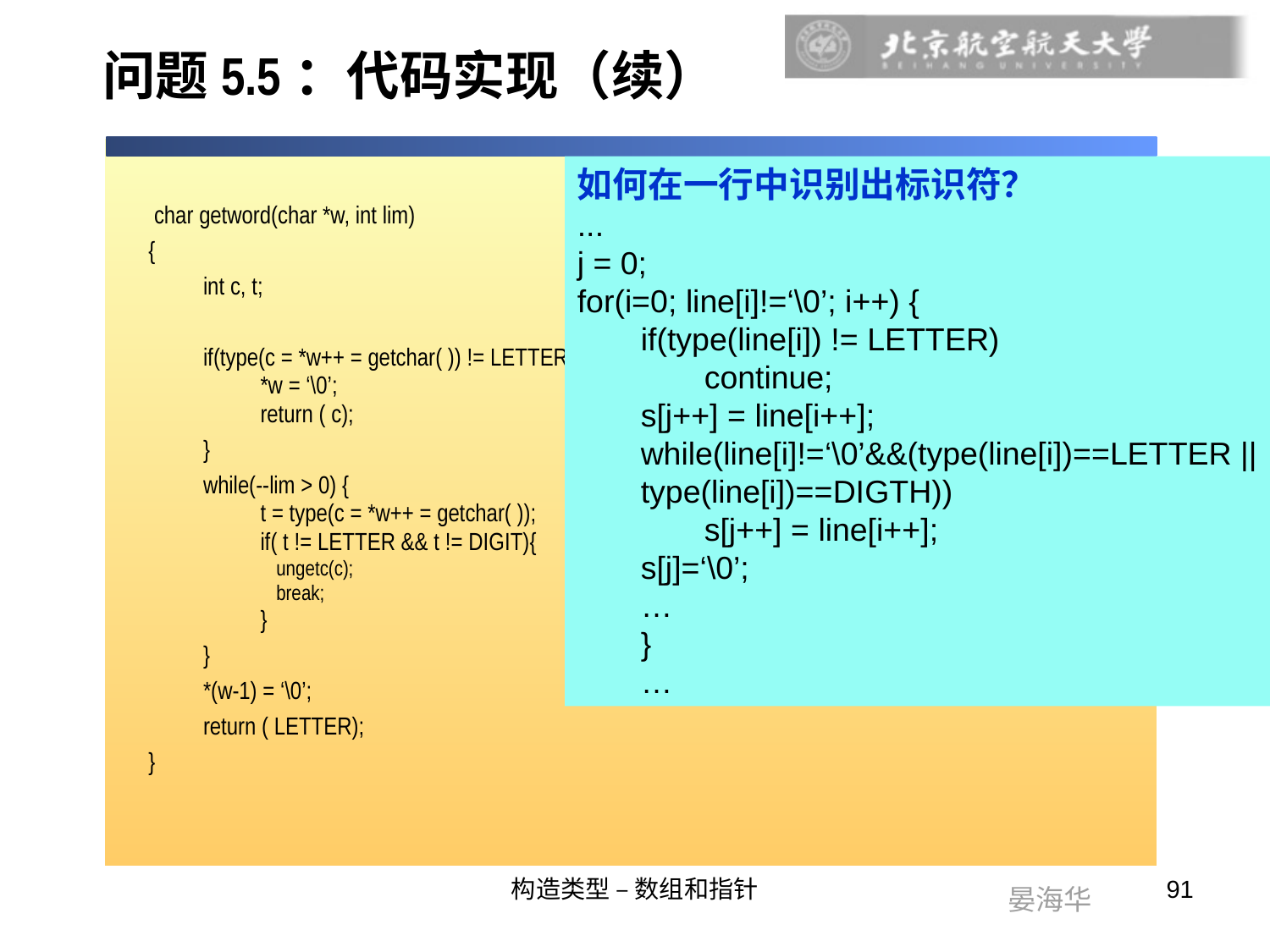

# 问题5.5：代码实现（续）
如何在一行中识别出标识符？
...
j = 0;
for(i=0; line[i]!=‘\0’; i++) {
if(type(line[i]) != LETTER)
continue;
s[j++] = line[i++];
while(line[i]!=‘\0’&&(type(line[i])==LETTER || type(line[i])==DIGTH))
s[j++] = line[i++];
s[j]=‘\0’;
…
}
…
 char getword(char *w, int lim)
{
int c, t;

if(type(c = *w++ = getchar( )) != LETTER){
*w = ‘\0’;
return ( c);
}
while(--lim > 0) {
t = type(c = *w++ = getchar( ));
if( t != LETTER && t != DIGIT){
ungetc(c);
break;
}
}
*(w-1) = ‘\0’;
return ( LETTER);
}
构造类型 – 数组和指针
91